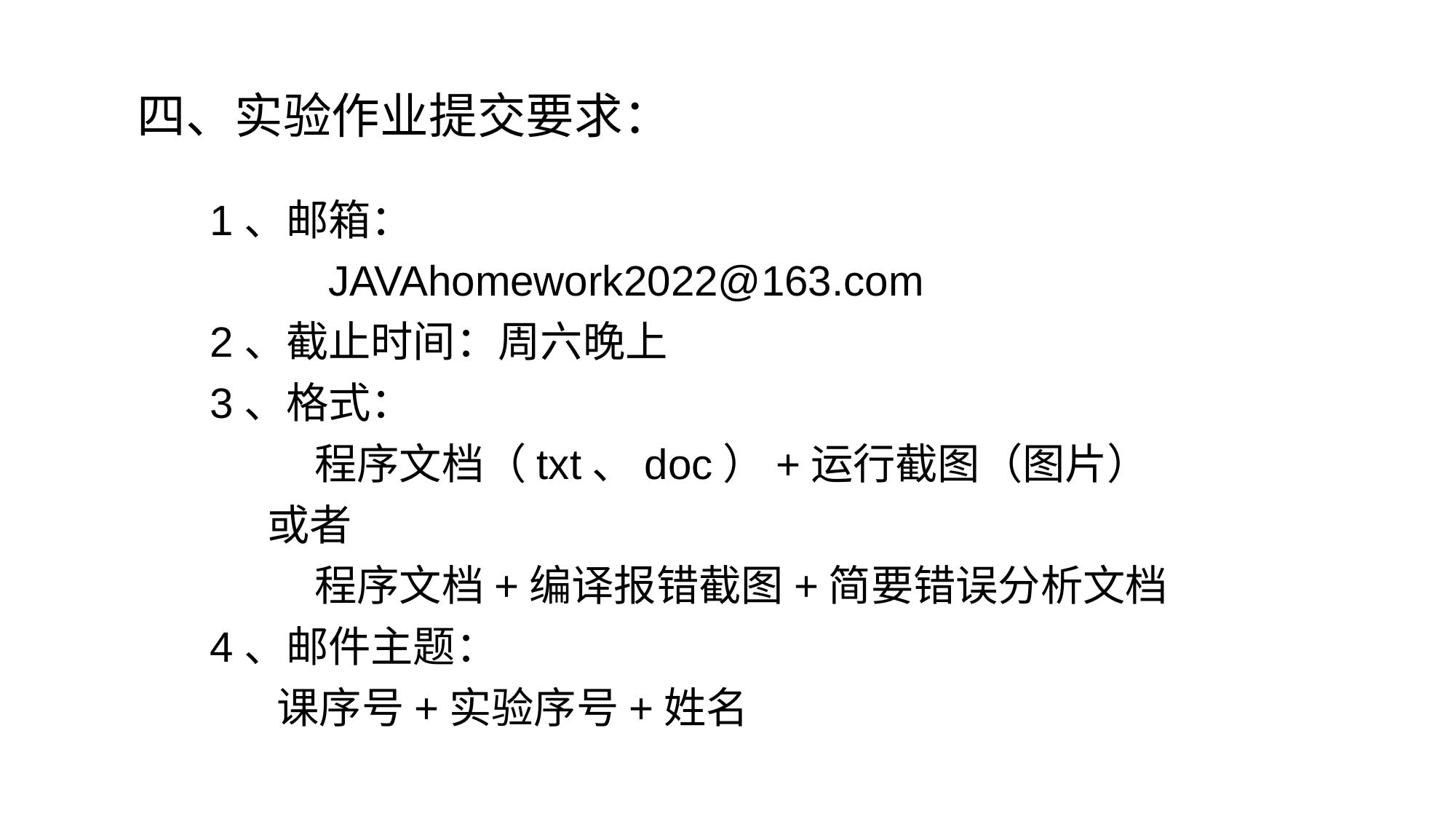

四、实验作业提交要求：
1、邮箱：
          JAVAhomework2022@163.com
2、截止时间：周六晚上
3、格式：
          程序文档（txt、doc）+运行截图（图片）
     或者
          程序文档+编译报错截图+简要错误分析文档
4、邮件主题：
      课序号+实验序号+姓名